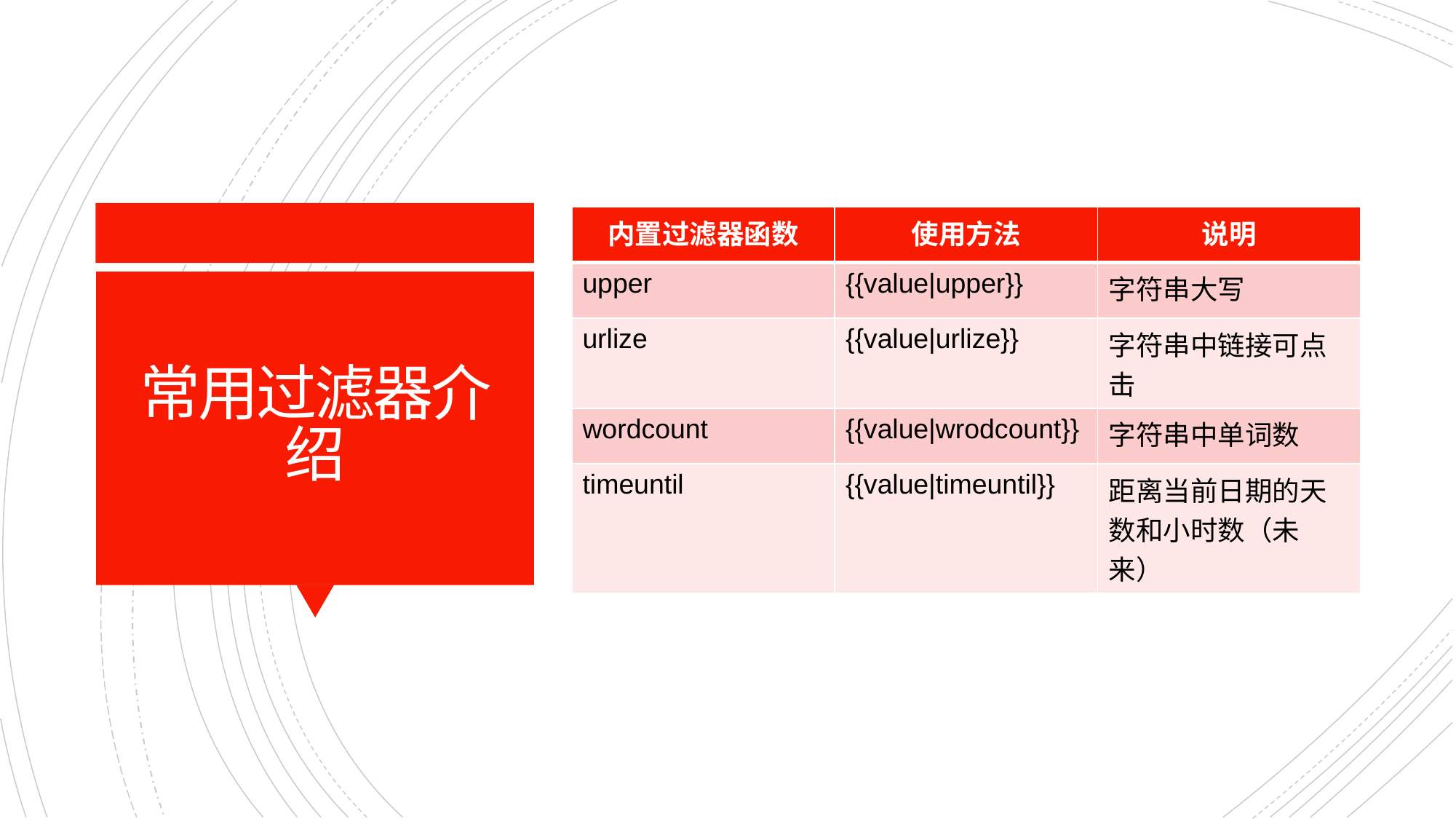

| 内置过滤器函数 | 使用方法 | 说明 |
| --- | --- | --- |
| upper | {{value|upper}} | 字符串大写 |
| urlize | {{value|urlize}} | 字符串中链接可点击 |
| wordcount | {{value|wrodcount}} | 字符串中单词数 |
| timeuntil | {{value|timeuntil}} | 距离当前日期的天数和小时数（未来） |
# 常用过滤器介绍